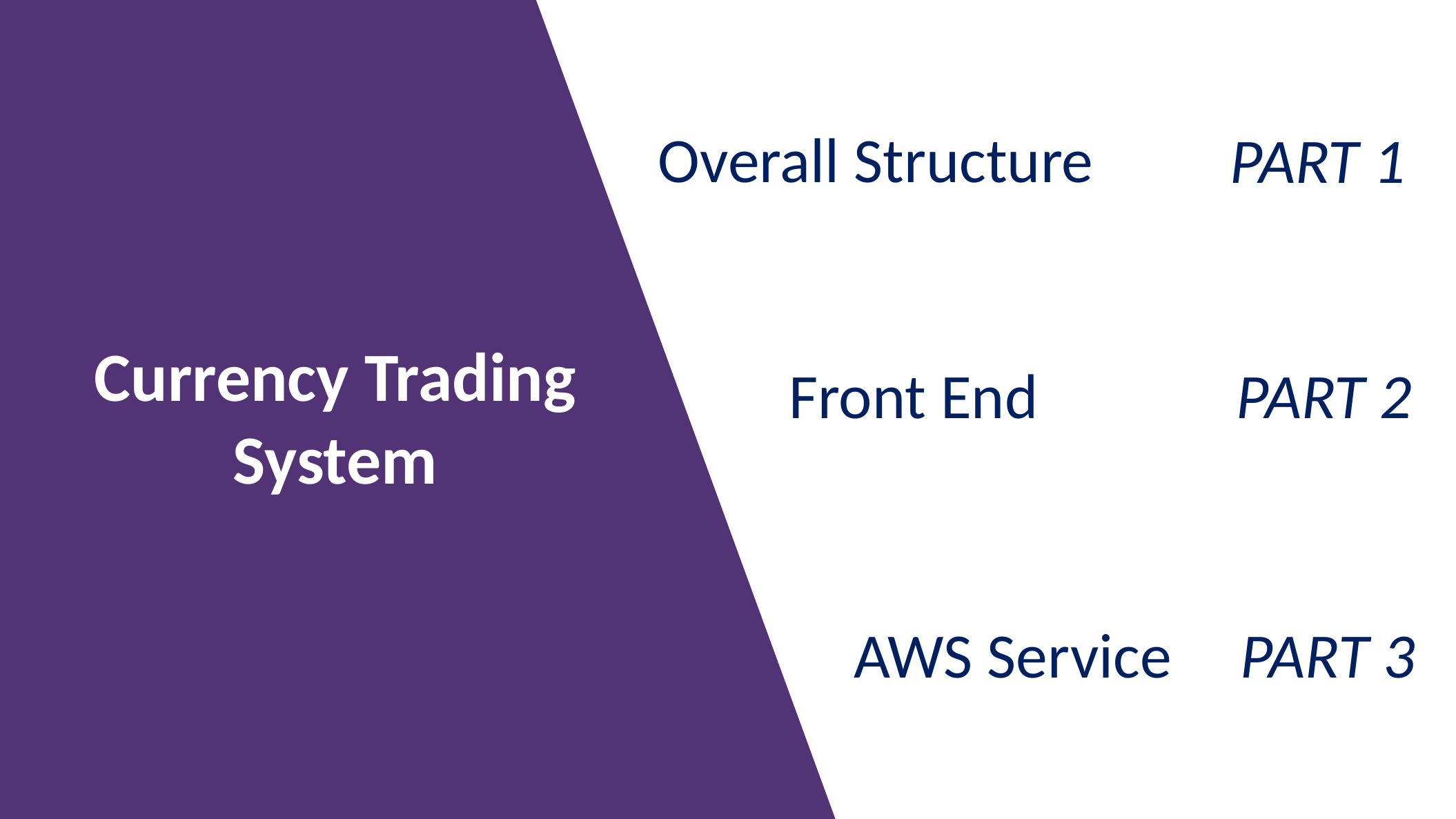

Overall Structure
PART 1
项目概况
算法
前端
Currency Trading System
Front End
PART 2
AWS Service
PART 3